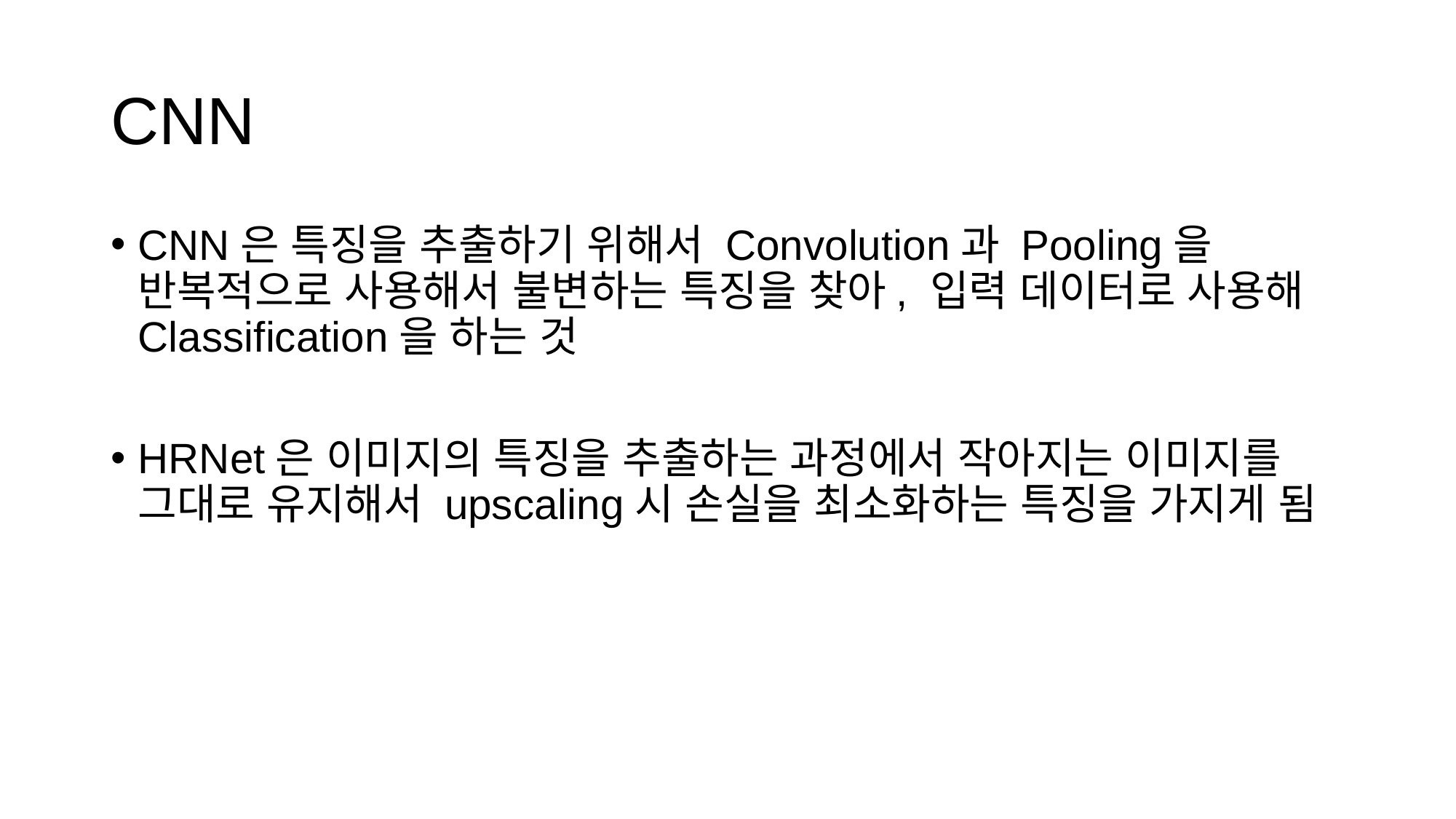

# CNN
CNN은 특징을 추출하기 위해서 Convolution과 Pooling을 반복적으로 사용해서 불변하는 특징을 찾아, 입력 데이터로 사용해 Classification을 하는 것

HRNet은 이미지의 특징을 추출하는 과정에서 작아지는 이미지를 그대로 유지해서 upscaling시 손실을 최소화하는 특징을 가지게 됨